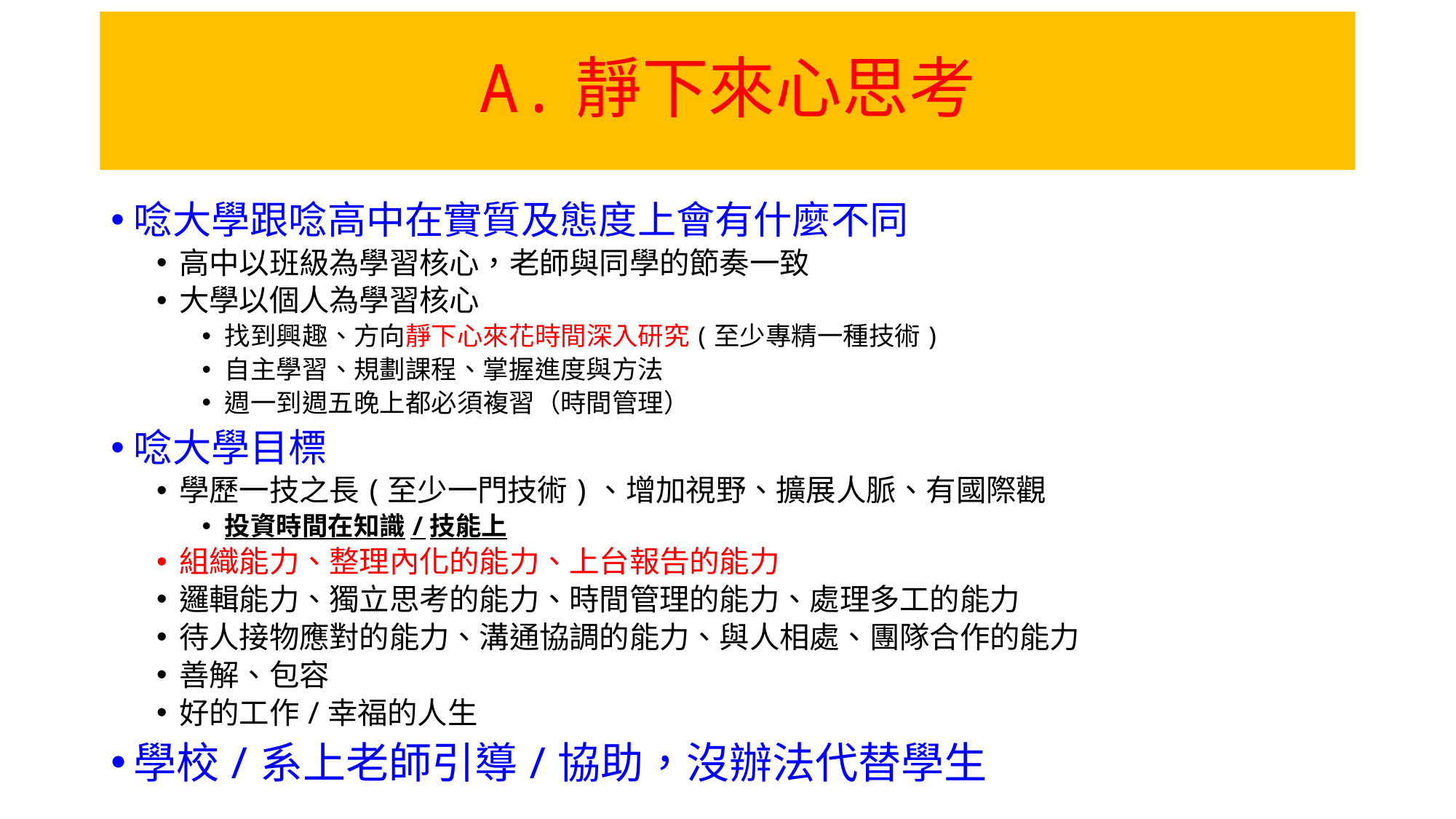

# A.靜下來心思考
唸大學跟唸高中在實質及態度上會有什麼不同
高中以班級為學習核心，老師與同學的節奏一致
大學以個人為學習核心
找到興趣、方向靜下心來花時間深入研究(至少專精一種技術)
自主學習、規劃課程、掌握進度與方法
週一到週五晚上都必須複習（時間管理）
唸大學目標
學歷一技之長(至少一門技術)、增加視野、擴展人脈、有國際觀
投資時間在知識/技能上
組織能力、整理內化的能力、上台報告的能力
邏輯能力、獨立思考的能力、時間管理的能力、處理多工的能力
待人接物應對的能力、溝通協調的能力、與人相處、團隊合作的能力
善解、包容
好的工作/幸福的人生
學校/系上老師引導/協助，沒辦法代替學生